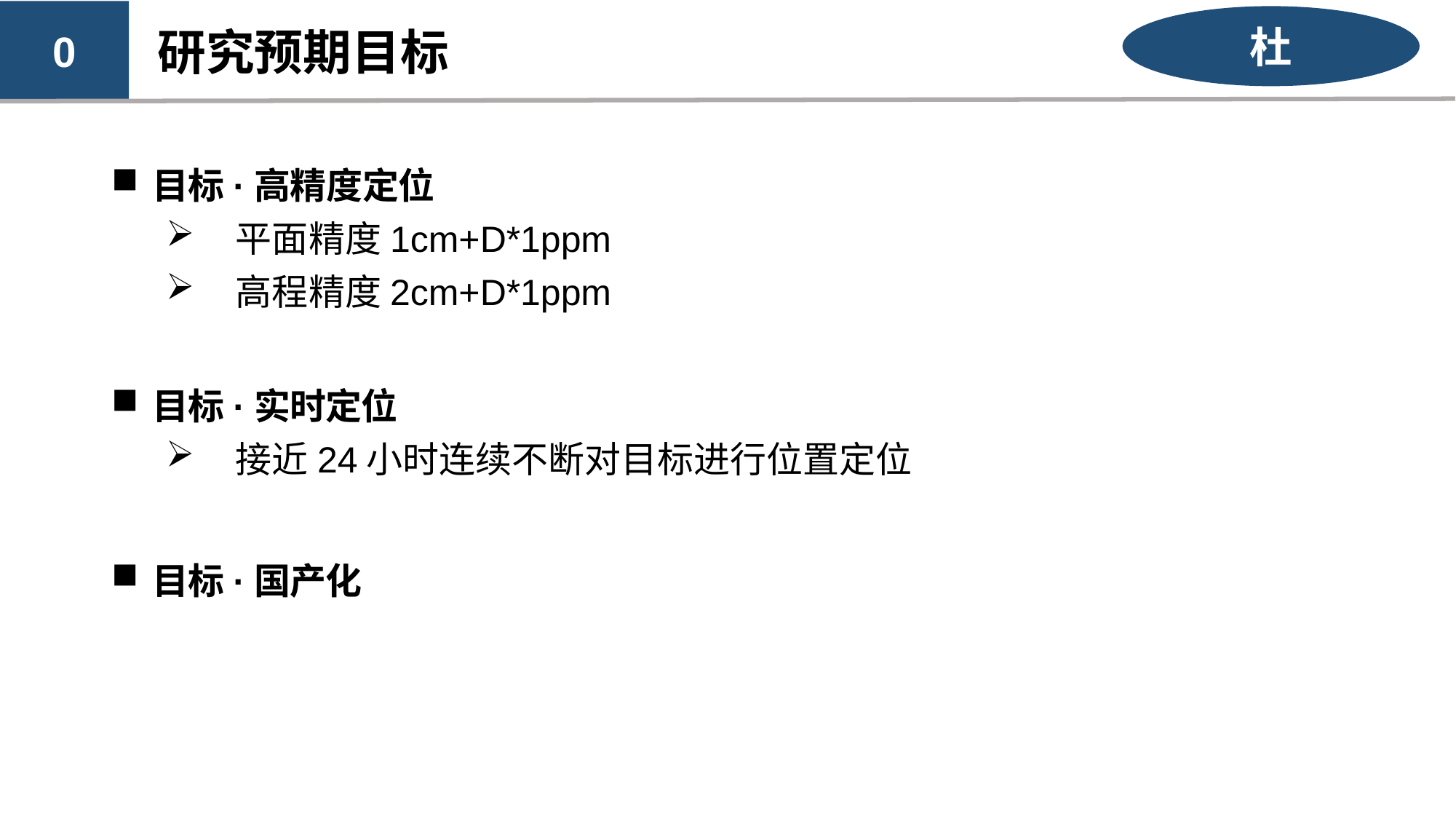

0

杜
研究预期目标
目标·高精度定位
	平面精度1cm+D*1ppm
	高程精度2cm+D*1ppm

目标·实时定位
	接近24小时连续不断对目标进行位置定位

目标·国产化

技术基础